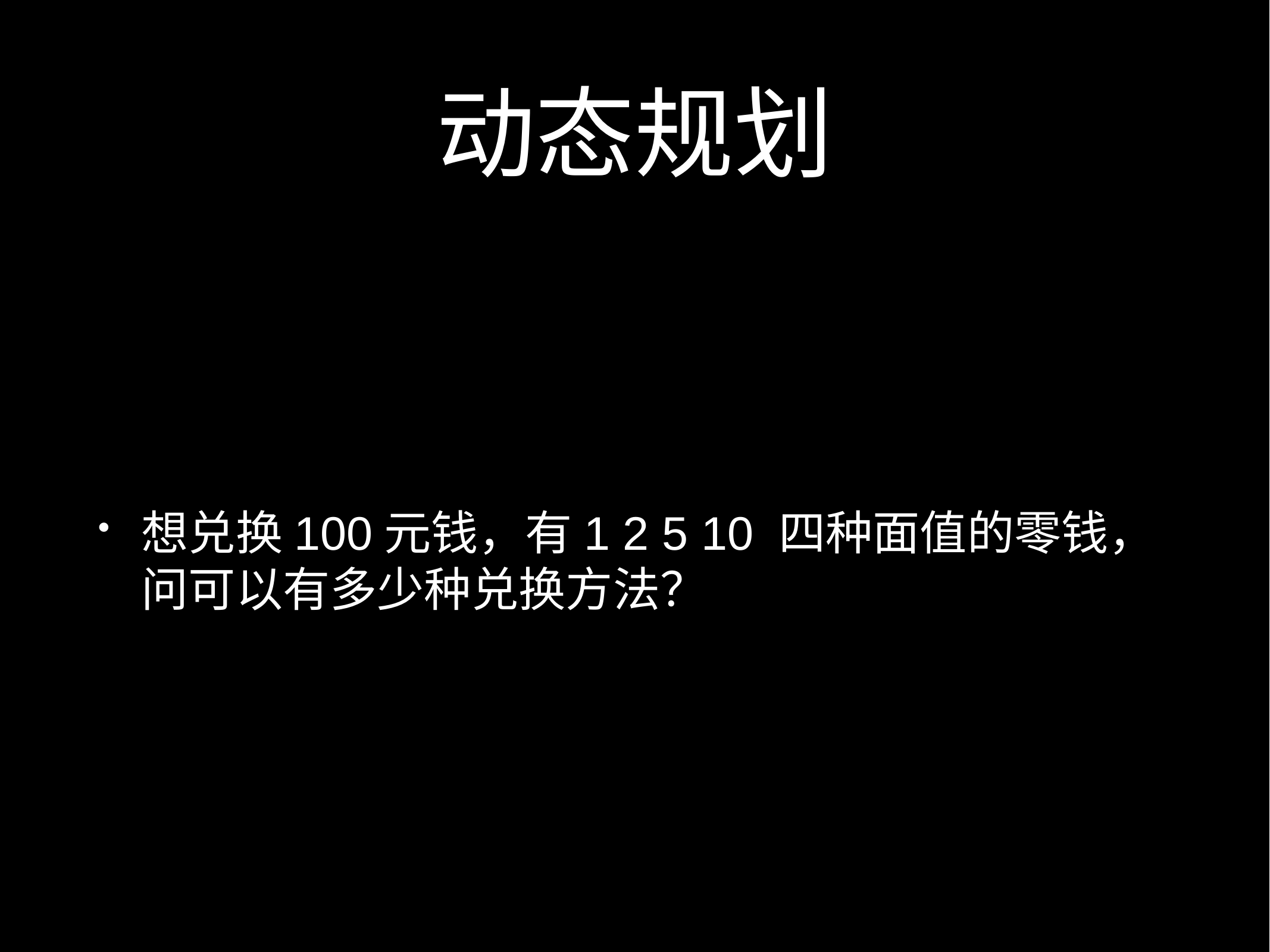

# 动态规划
想兑换100元钱，有1 2 5 10 四种面值的零钱，问可以有多少种兑换方法？